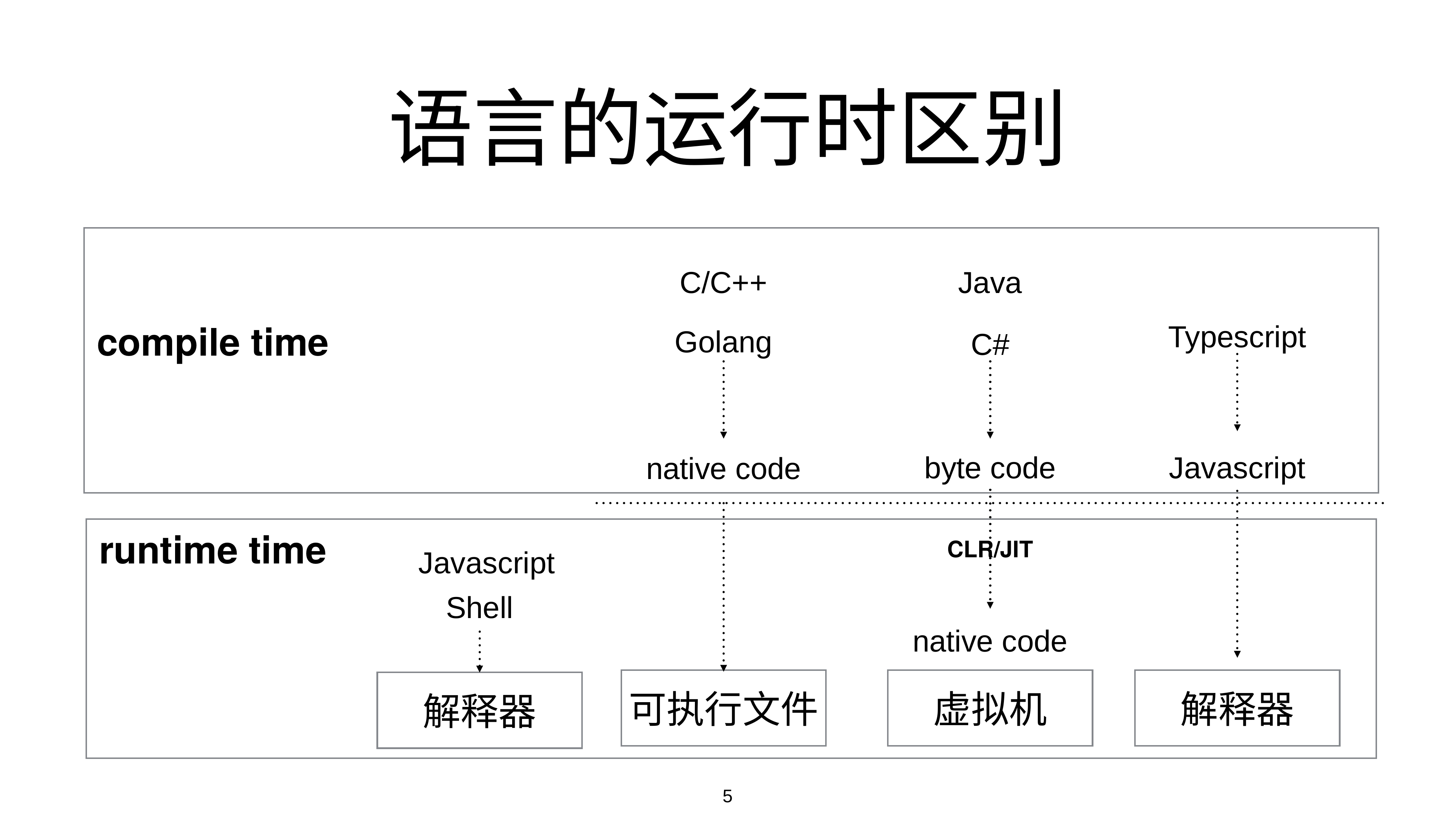

# 语言的运行时区别

C/C++
Java
Typescript
compile time
Golang
C#

byte code
Javascript
native code

runtime time
CLR/JIT
Javascript
Shell
native code

可执行文件
虚拟机
解释器
解释器
5